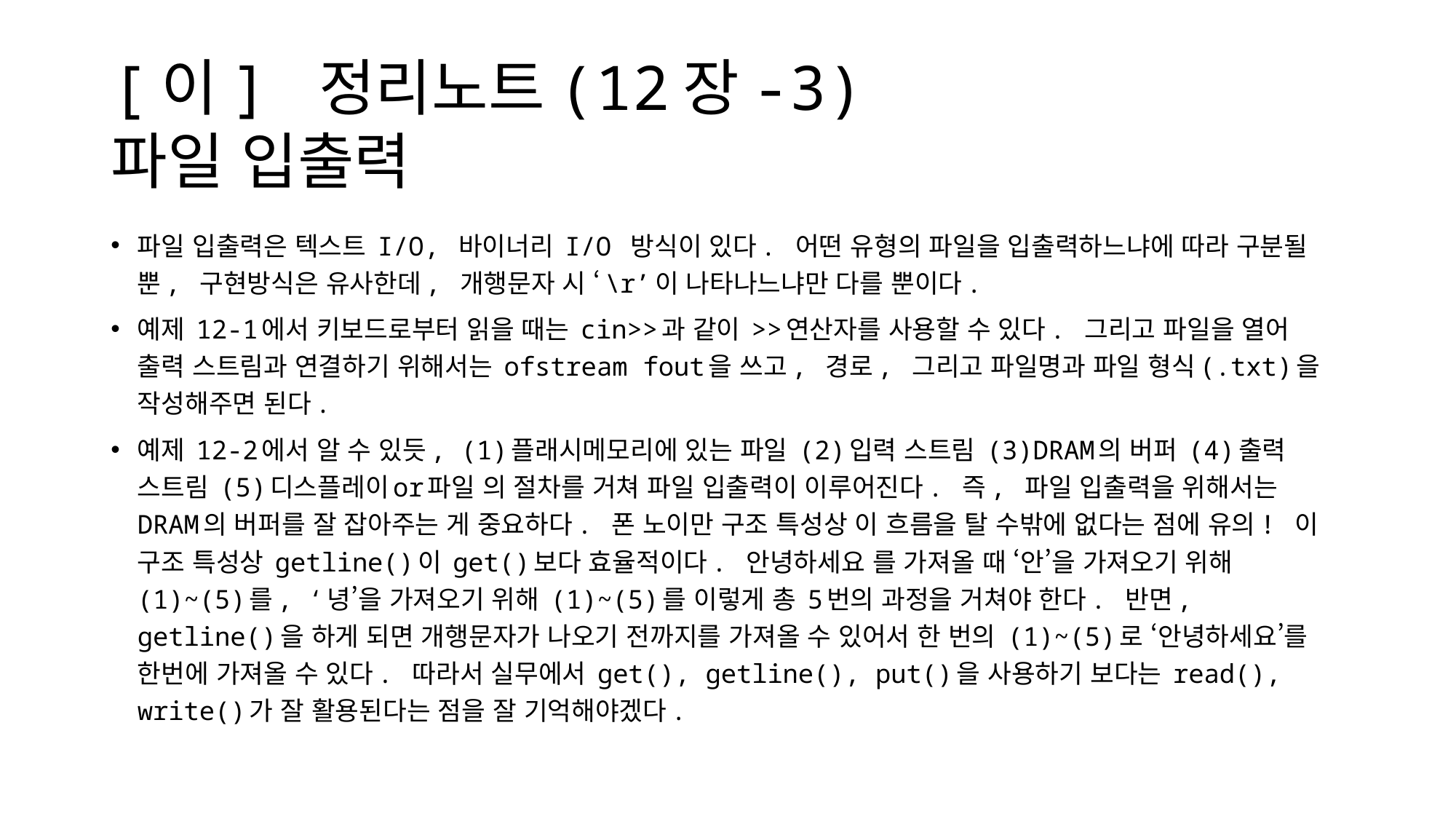

# [이] 정리노트(12장-3) 파일 입출력
파일 입출력은 텍스트 I/O, 바이너리 I/O 방식이 있다. 어떤 유형의 파일을 입출력하느냐에 따라 구분될 뿐, 구현방식은 유사한데, 개행문자 시 ‘\r’이 나타나느냐만 다를 뿐이다.
예제 12-1에서 키보드로부터 읽을 때는 cin>>과 같이 >>연산자를 사용할 수 있다. 그리고 파일을 열어 출력 스트림과 연결하기 위해서는 ofstream fout을 쓰고, 경로, 그리고 파일명과 파일 형식(.txt)을 작성해주면 된다.
예제 12-2에서 알 수 있듯, (1)플래시메모리에 있는 파일 (2)입력 스트림 (3)DRAM의 버퍼 (4)출력 스트림 (5)디스플레이or파일 의 절차를 거쳐 파일 입출력이 이루어진다. 즉, 파일 입출력을 위해서는 DRAM의 버퍼를 잘 잡아주는 게 중요하다. 폰 노이만 구조 특성상 이 흐름을 탈 수밖에 없다는 점에 유의! 이 구조 특성상 getline()이 get()보다 효율적이다. 안녕하세요 를 가져올 때 ‘안’을 가져오기 위해 (1)~(5)를, ‘녕’을 가져오기 위해 (1)~(5)를 이렇게 총 5번의 과정을 거쳐야 한다. 반면, getline()을 하게 되면 개행문자가 나오기 전까지를 가져올 수 있어서 한 번의 (1)~(5)로 ‘안녕하세요’를 한번에 가져올 수 있다. 따라서 실무에서 get(), getline(), put()을 사용하기 보다는 read(), write()가 잘 활용된다는 점을 잘 기억해야겠다.